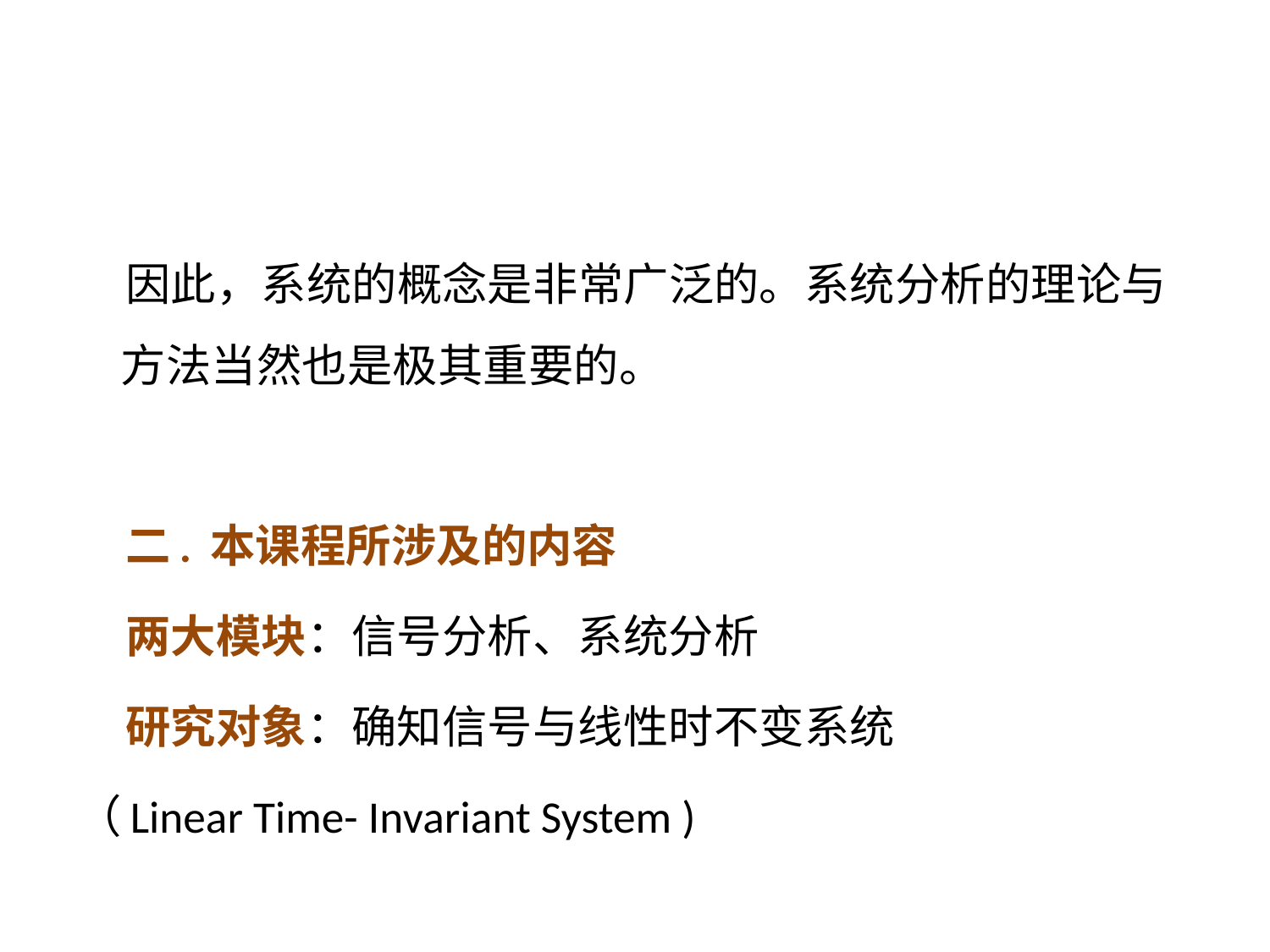

#
    因此，系统的概念是非常广泛的。系统分析的理论与方法当然也是极其重要的。

    二. 本课程所涉及的内容
    两大模块：信号分析、系统分析
    研究对象：确知信号与线性时不变系统
（Linear Time- Invariant System )